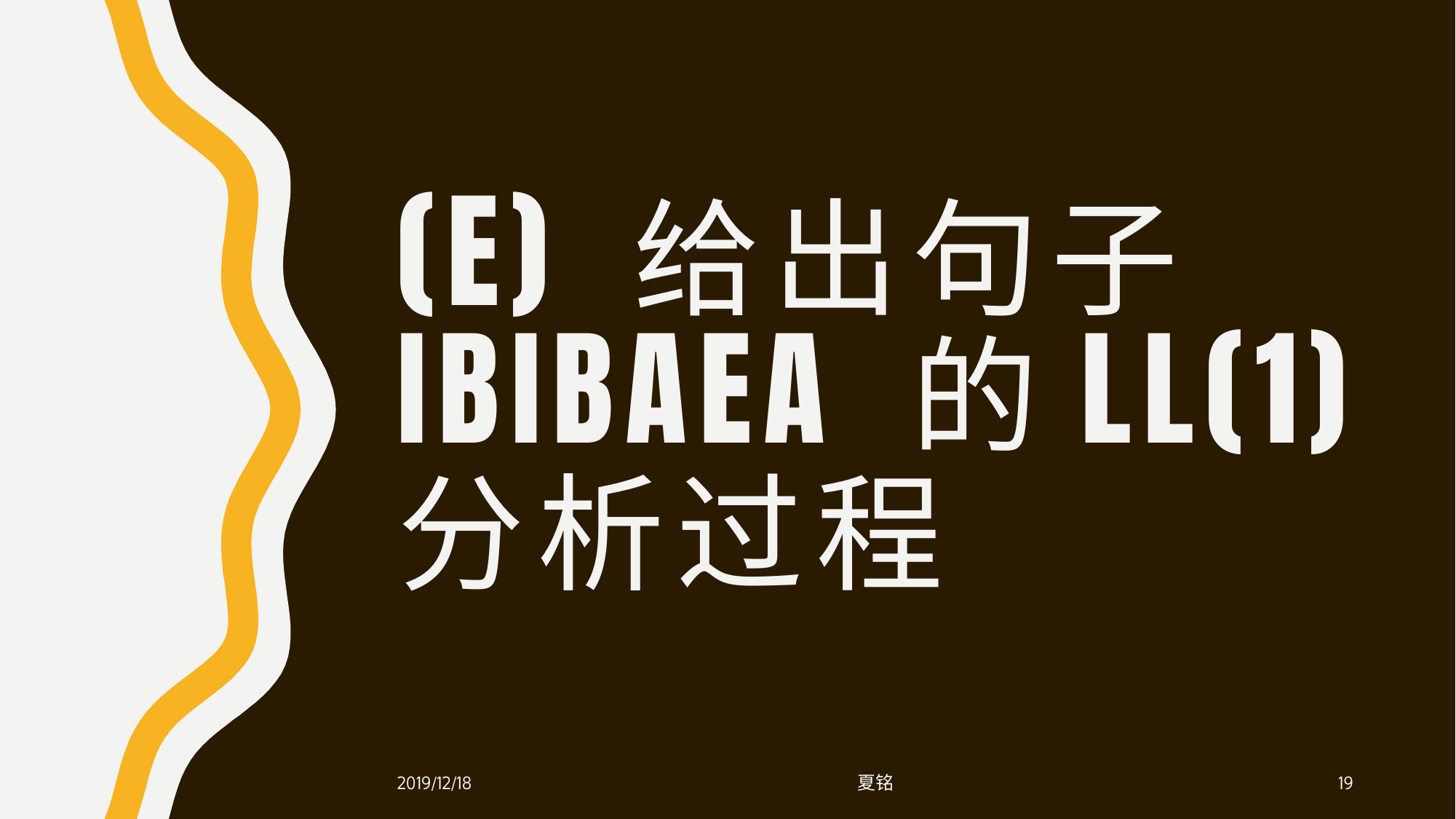

# (e) 给出句子 ibibaea 的LL(1)分析过程

2019/12/18
夏铭
19